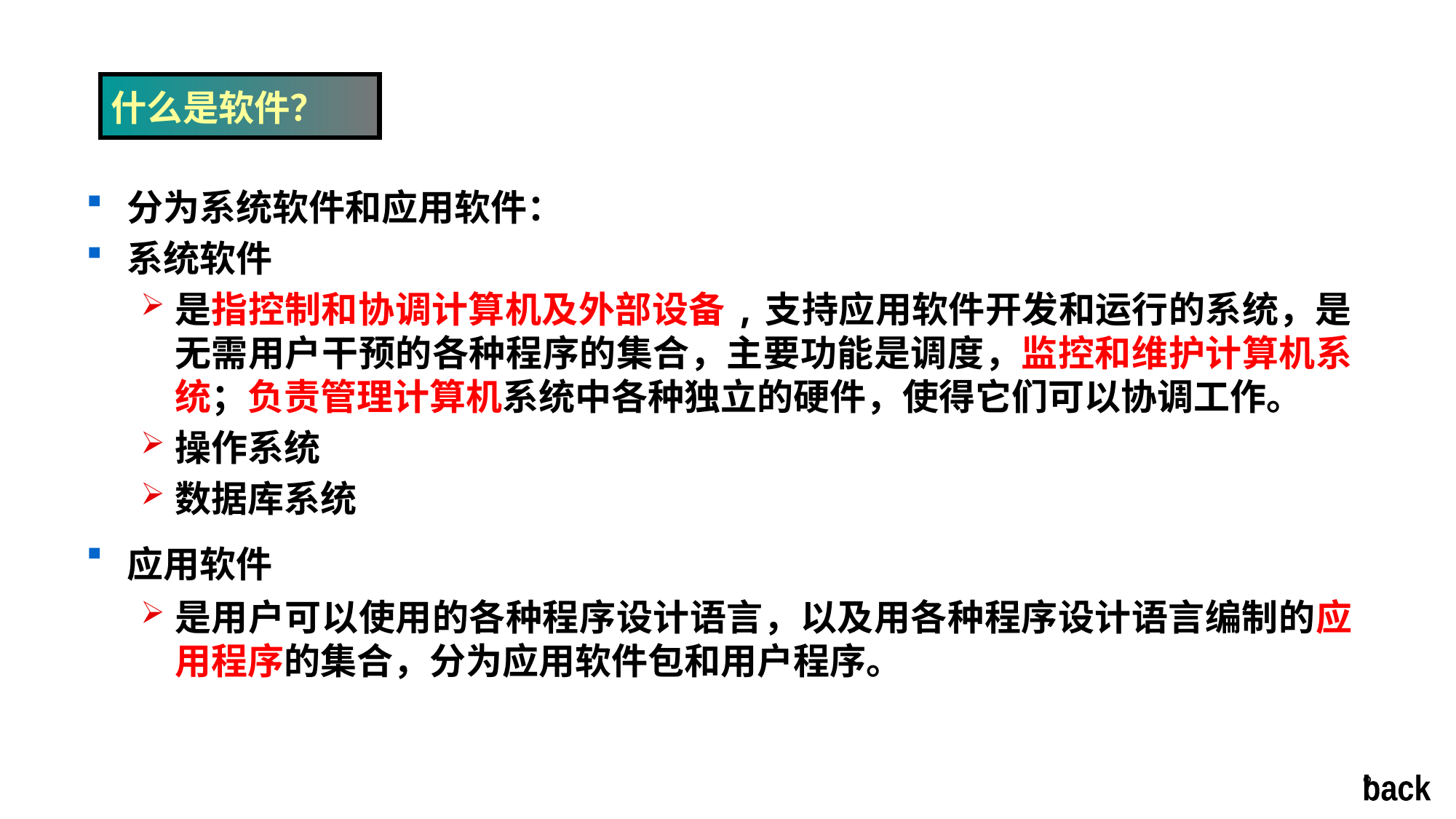

什么是软件？
分为系统软件和应用软件：
系统软件
是指控制和协调计算机及外部设备,支持应用软件开发和运行的系统，是无需用户干预的各种程序的集合，主要功能是调度，监控和维护计算机系统；负责管理计算机系统中各种独立的硬件，使得它们可以协调工作。
操作系统
数据库系统
应用软件
是用户可以使用的各种程序设计语言，以及用各种程序设计语言编制的应用程序的集合，分为应用软件包和用户程序。
9